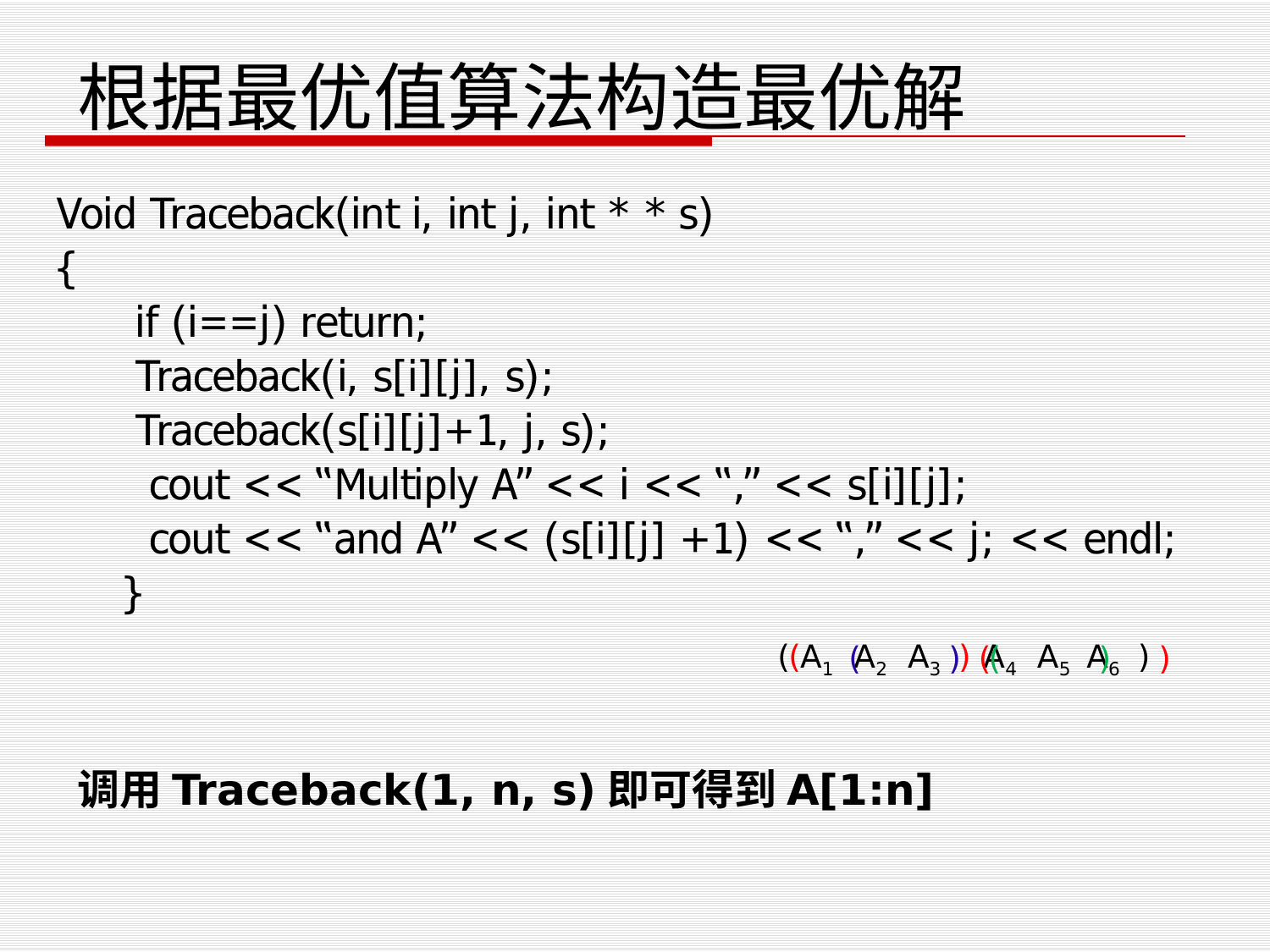

根据最优值算法构造最优解
Void Traceback(int i, int j, int * * s)
{
      if (i==j) return;
      Traceback(i, s[i][j], s);
      Traceback(s[i][j]+1, j, s);
       cout << “Multiply A” << i << “,” << s[i][j];
       cout << “and A” << (s[i][j] +1) << “,” << j; << endl;
     }
( A1  A2  A3     A4  A5  A6   )
(
)
(
)
(
(
)
)
调用Traceback(1, n, s)即可得到A[1:n]